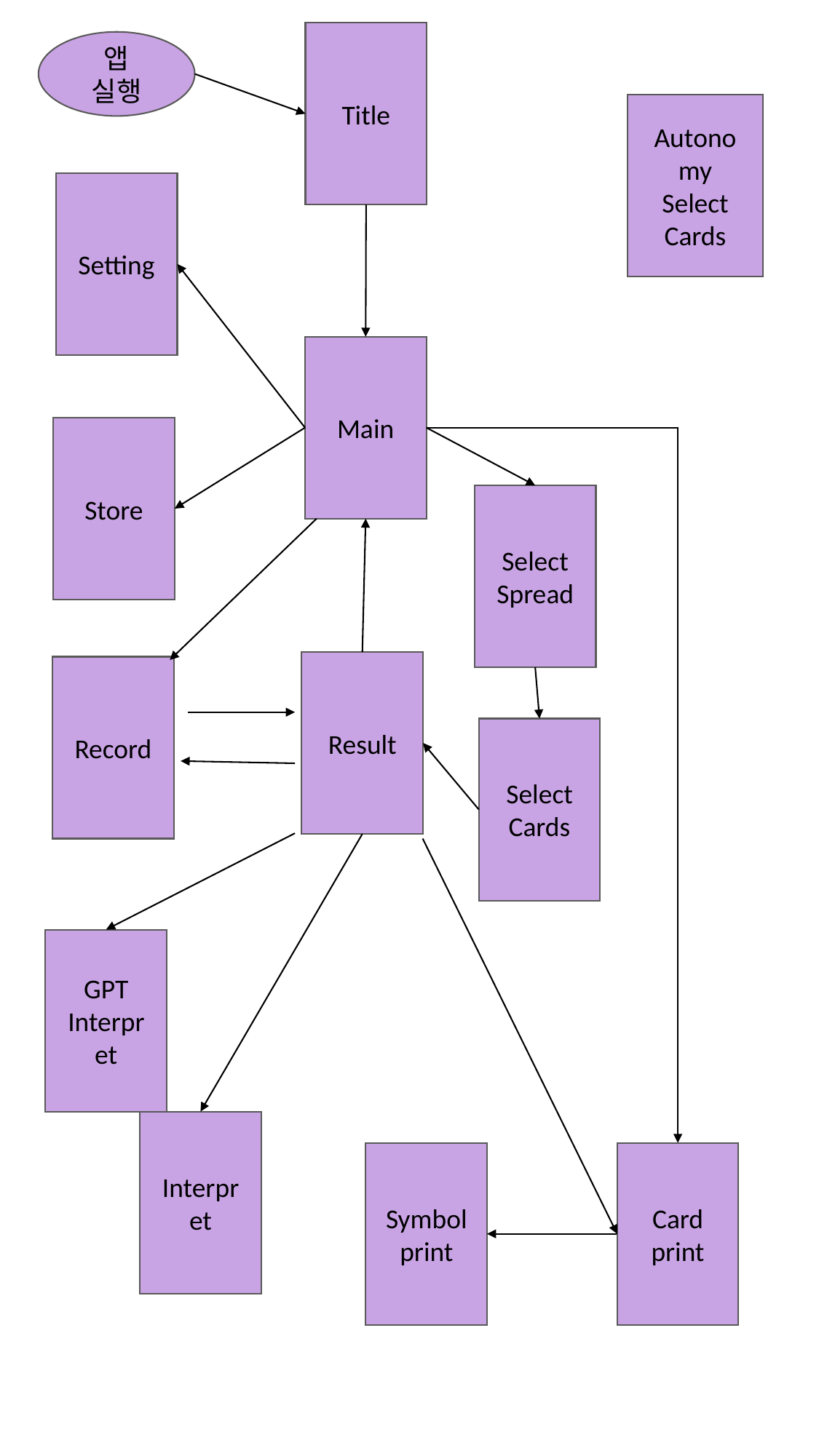

Title
앱 실행
Autonomy
Select
Cards
Setting
Main
Store
Select
Spread
Result
Record
Select
Cards
GPT
Interpret
Interpret
Symbol
print
Card
print